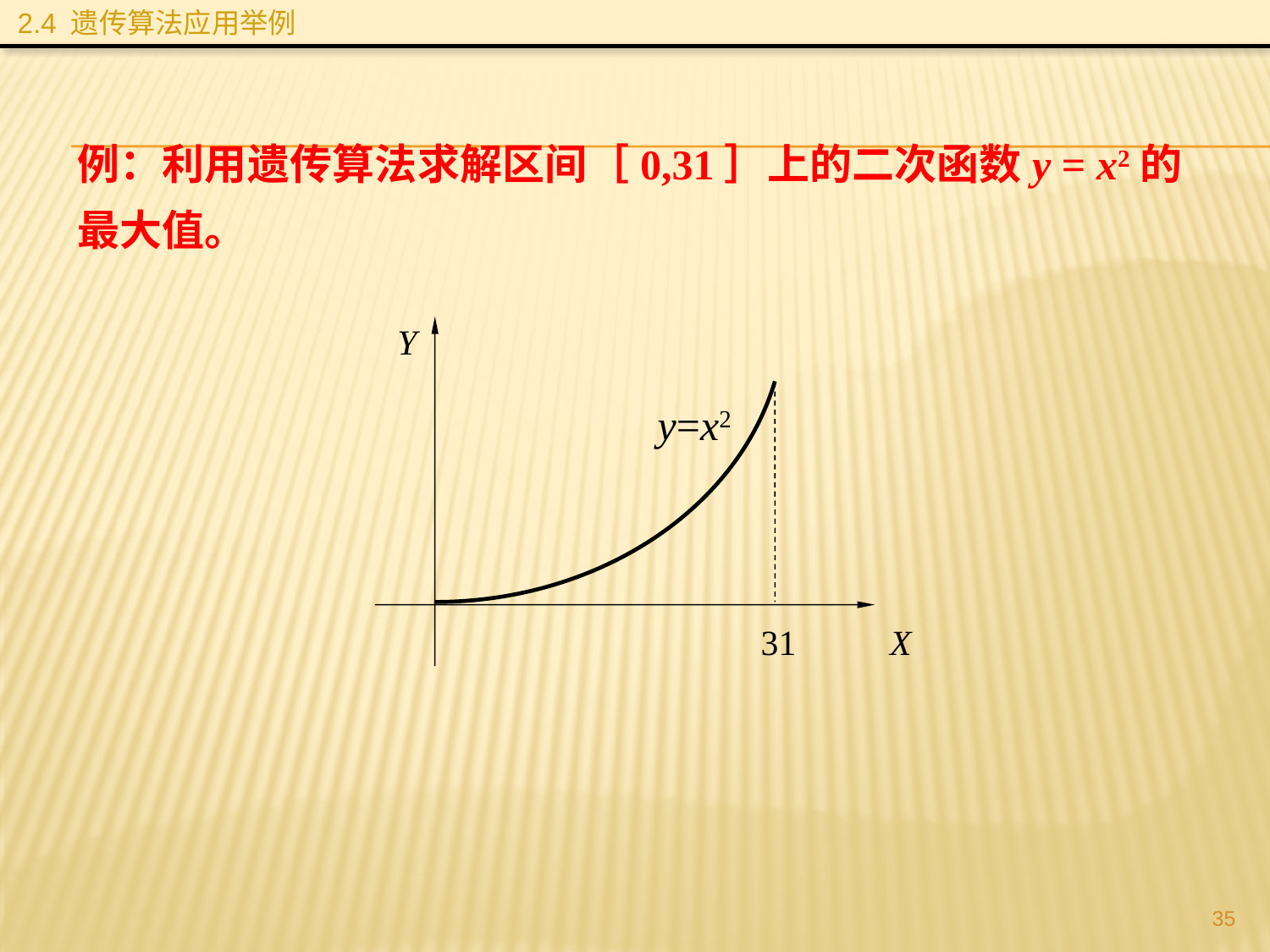

2.4 遗传算法应用举例

例：利用遗传算法求解区间［0,31］上的二次函数y = x2的最大值。

Y

y=x2

  31        X
35